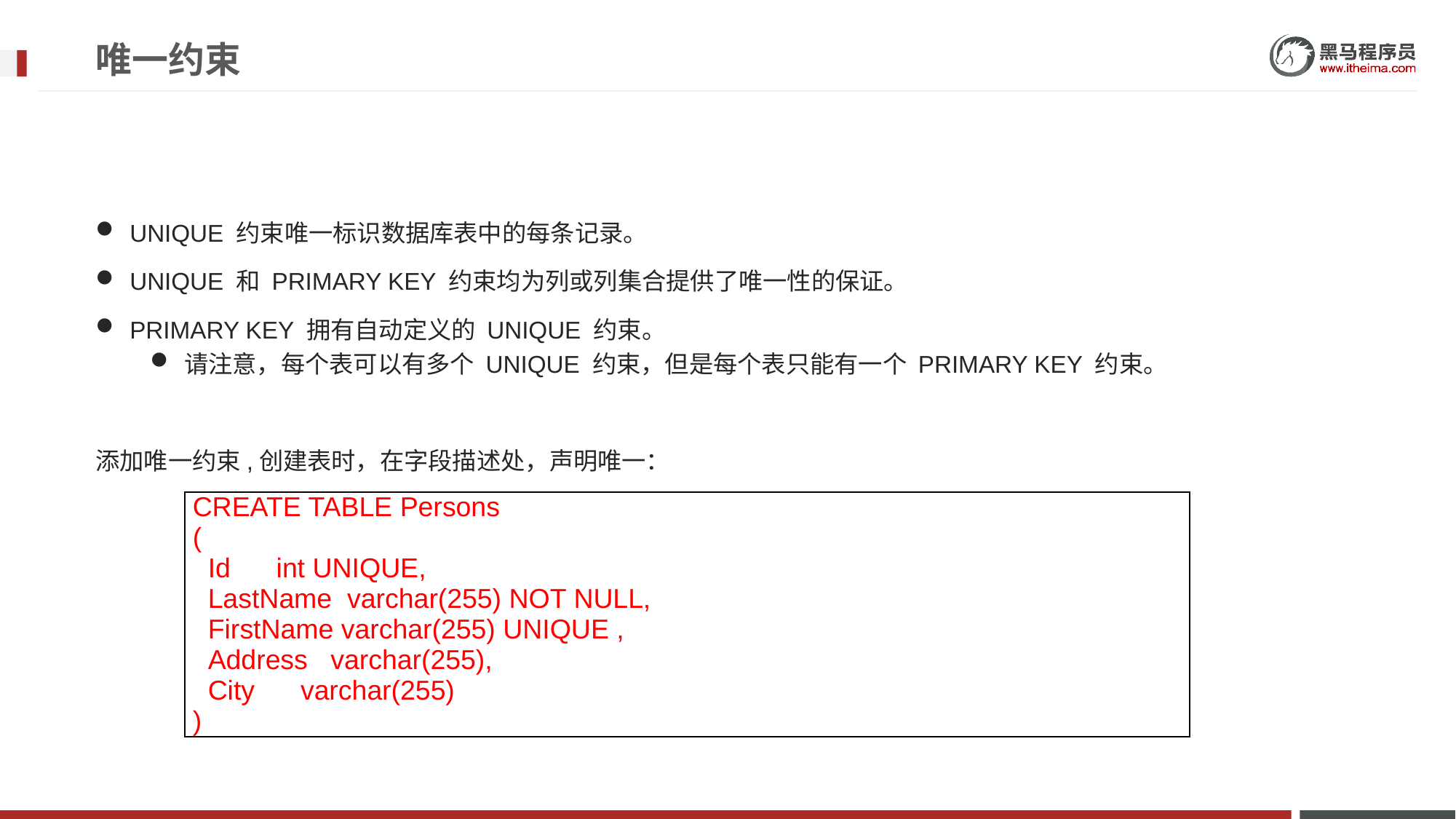

# 唯一约束
UNIQUE 约束唯一标识数据库表中的每条记录。
UNIQUE 和 PRIMARY KEY 约束均为列或列集合提供了唯一性的保证。
PRIMARY KEY 拥有自动定义的 UNIQUE 约束。
请注意，每个表可以有多个 UNIQUE 约束，但是每个表只能有一个 PRIMARY KEY 约束。

添加唯一约束,创建表时，在字段描述处，声明唯一：
| CREATE TABLE Persons ( Id int UNIQUE, LastName varchar(255) NOT NULL, FirstName varchar(255) UNIQUE , Address varchar(255), City varchar(255) ) |
| --- |